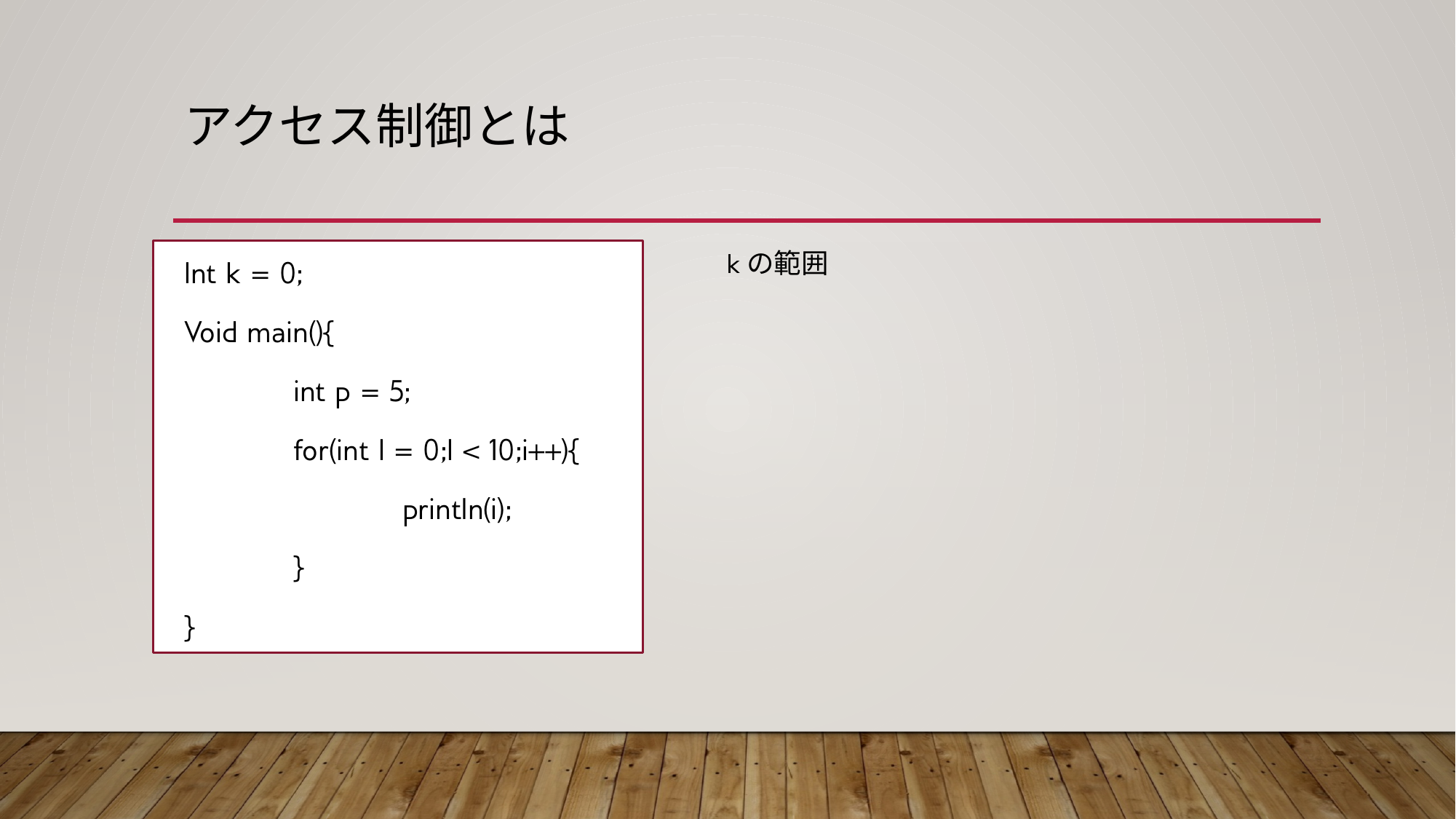

# アクセス制御とは

Int k = 0;
Void main(){
	int p = 5;
	for(int I = 0;I < 10;i++){
		println(i);
	}
}
kの範囲